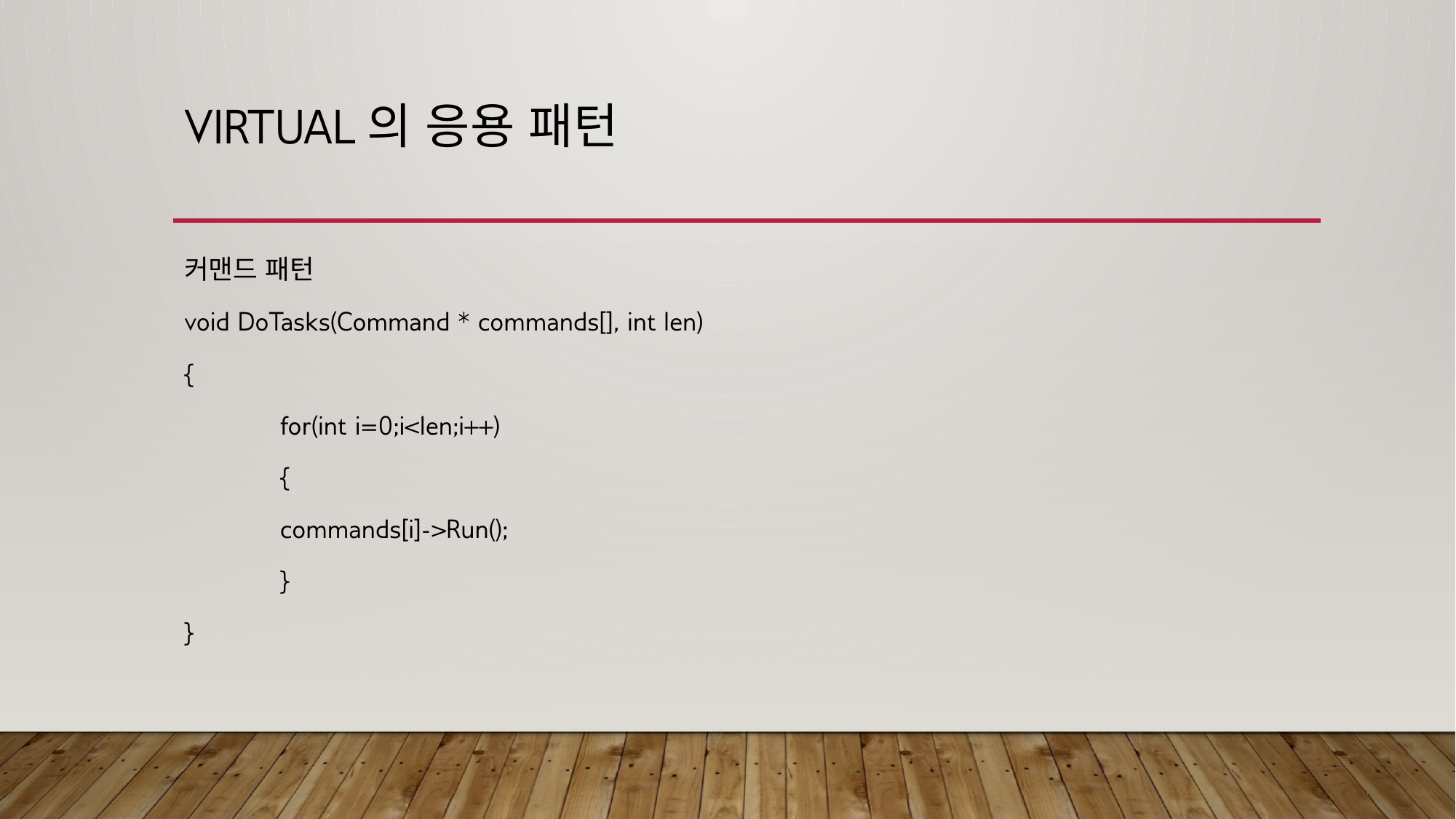

# virtual의 응용 패턴
커맨드 패턴
void DoTasks(Command * commands[], int len)
{
	for(int i=0;i<len;i++)
	{
		commands[i]->Run();
	}
}